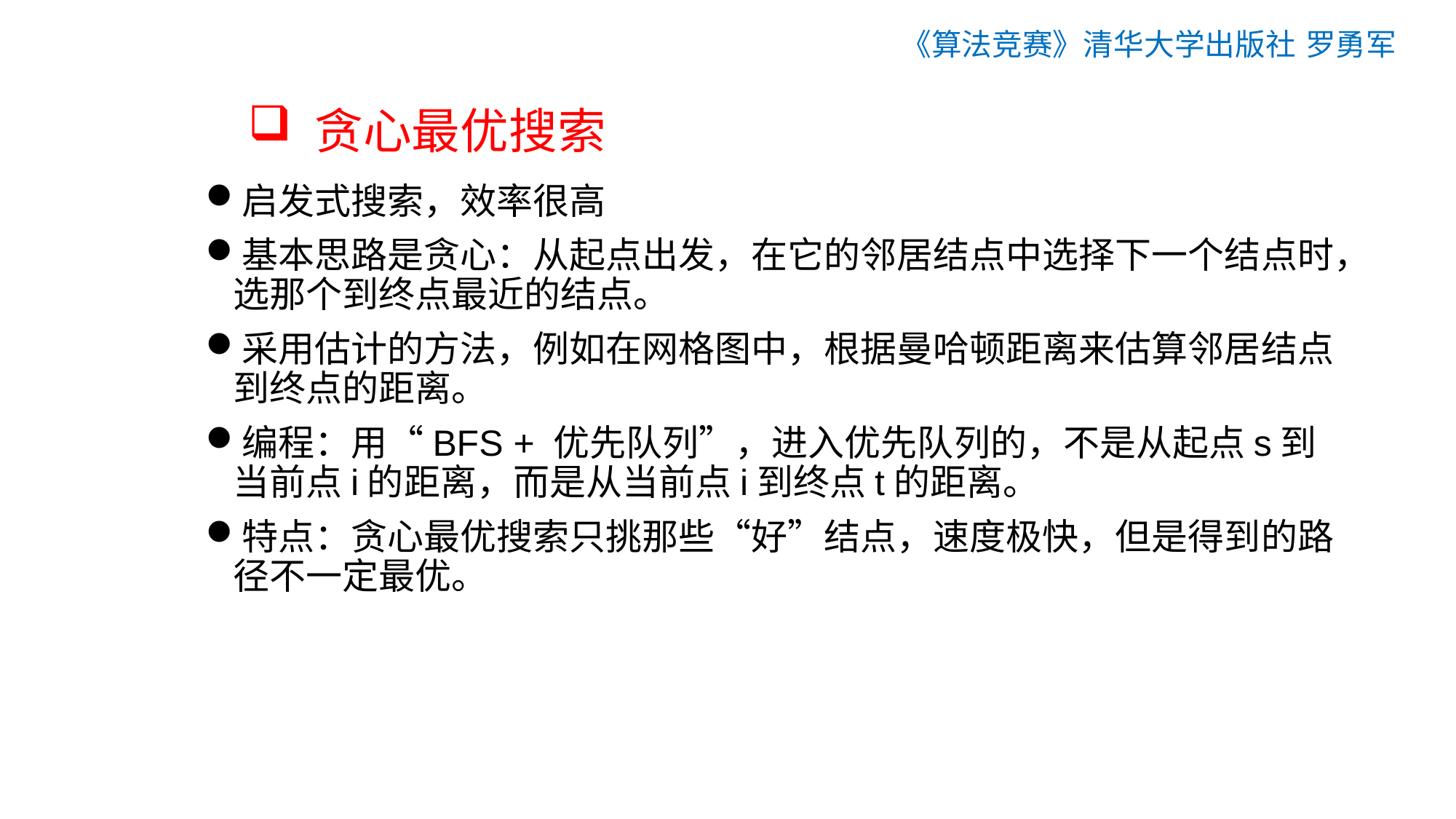

《算法竞赛》清华大学出版社 罗勇军
# 贪心最优搜索
启发式搜索，效率很高
基本思路是贪心：从起点出发，在它的邻居结点中选择下一个结点时，选那个到终点最近的结点。
采用估计的方法，例如在网格图中，根据曼哈顿距离来估算邻居结点到终点的距离。
编程：用“BFS + 优先队列”，进入优先队列的，不是从起点s到当前点i的距离，而是从当前点i到终点t的距离。
特点：贪心最优搜索只挑那些“好”结点，速度极快，但是得到的路径不一定最优。